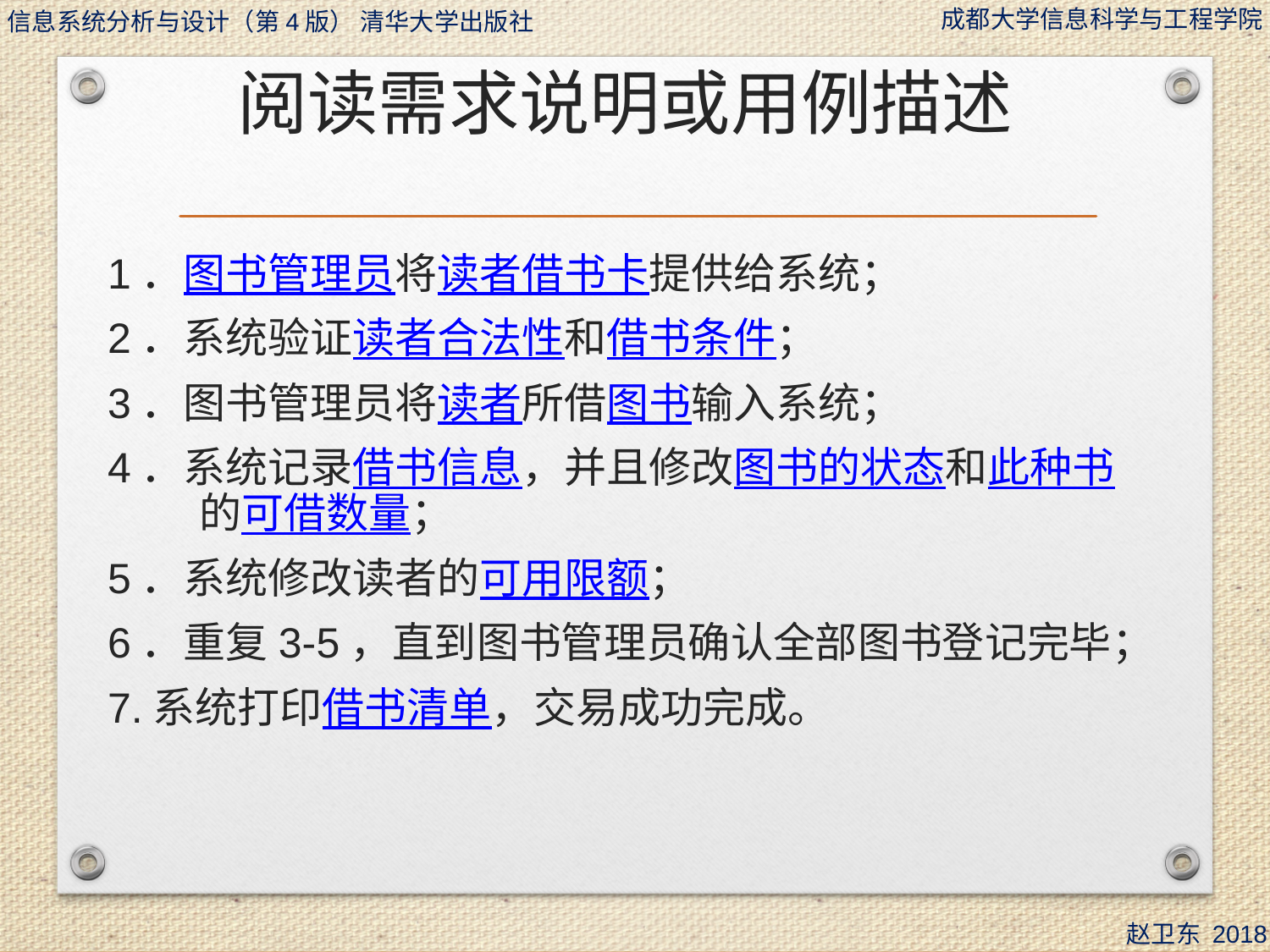

# 阅读需求说明或用例描述
1．图书管理员将读者借书卡提供给系统；
2．系统验证读者合法性和借书条件；
3．图书管理员将读者所借图书输入系统；
4．系统记录借书信息，并且修改图书的状态和此种书的可借数量；
5．系统修改读者的可用限额；
6．重复3-5，直到图书管理员确认全部图书登记完毕；
7.系统打印借书清单，交易成功完成。